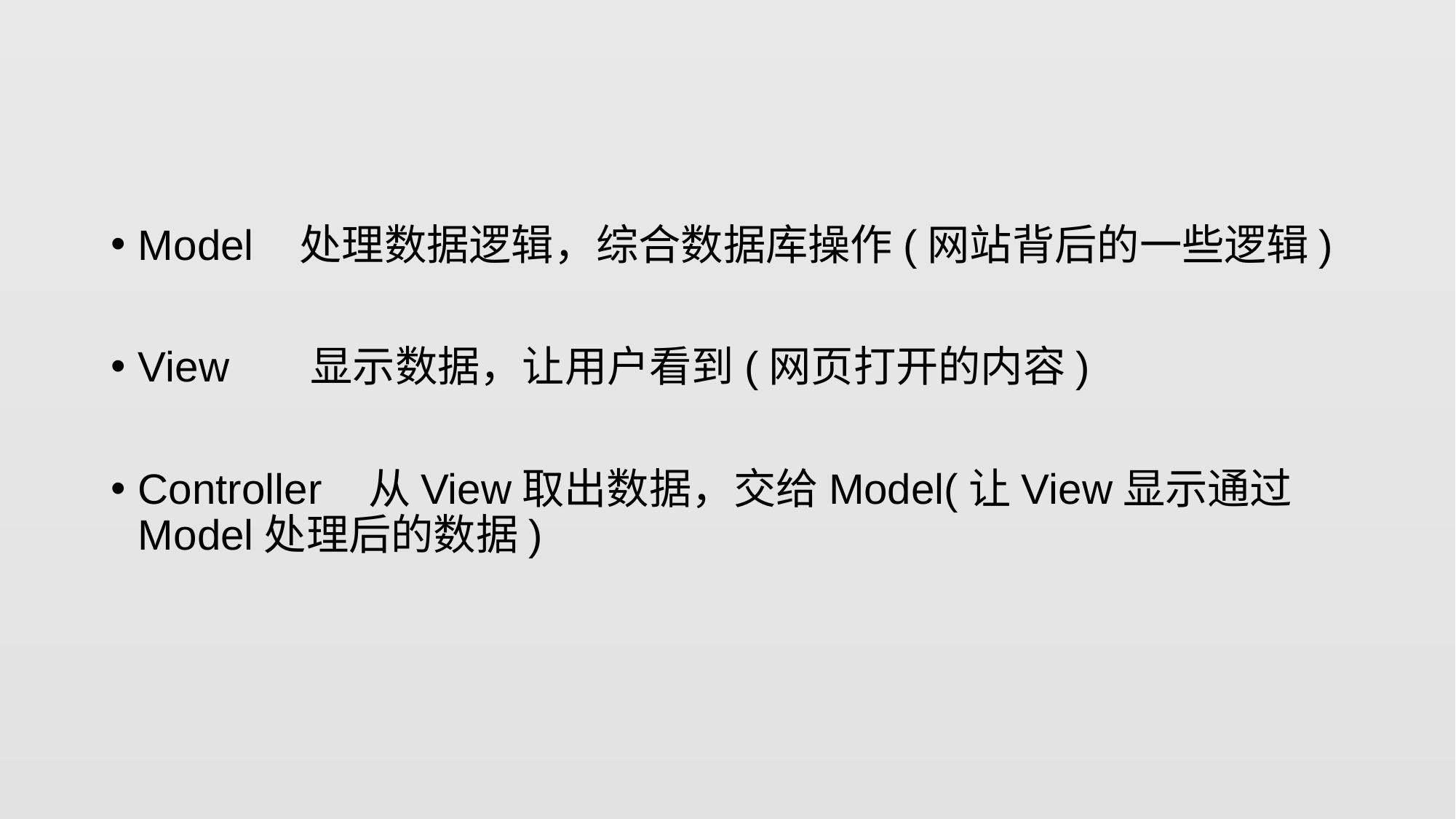

#
Model   处理数据逻辑，综合数据库操作(网站背后的一些逻辑)

View      显示数据，让用户看到(网页打开的内容)

Controller   从View取出数据，交给Model(让View显示通过Model处理后的数据)